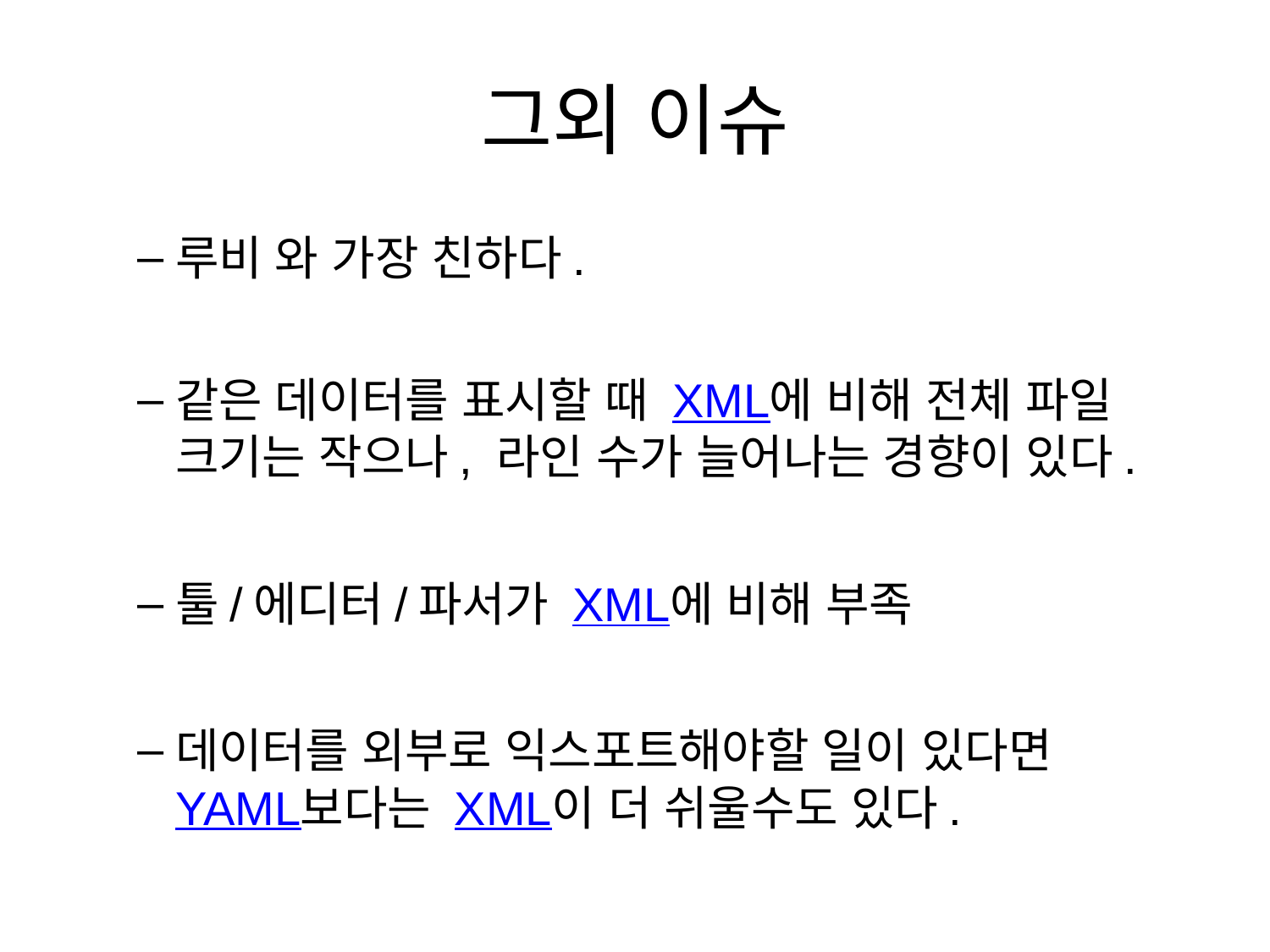

# 그외 이슈
루비 와 가장 친하다.

같은 데이터를 표시할 때 XML에 비해 전체 파일 크기는 작으나, 라인 수가 늘어나는 경향이 있다.

툴/에디터/파서가 XML에 비해 부족

데이터를 외부로 익스포트해야할 일이 있다면 YAML보다는 XML이 더 쉬울수도 있다.